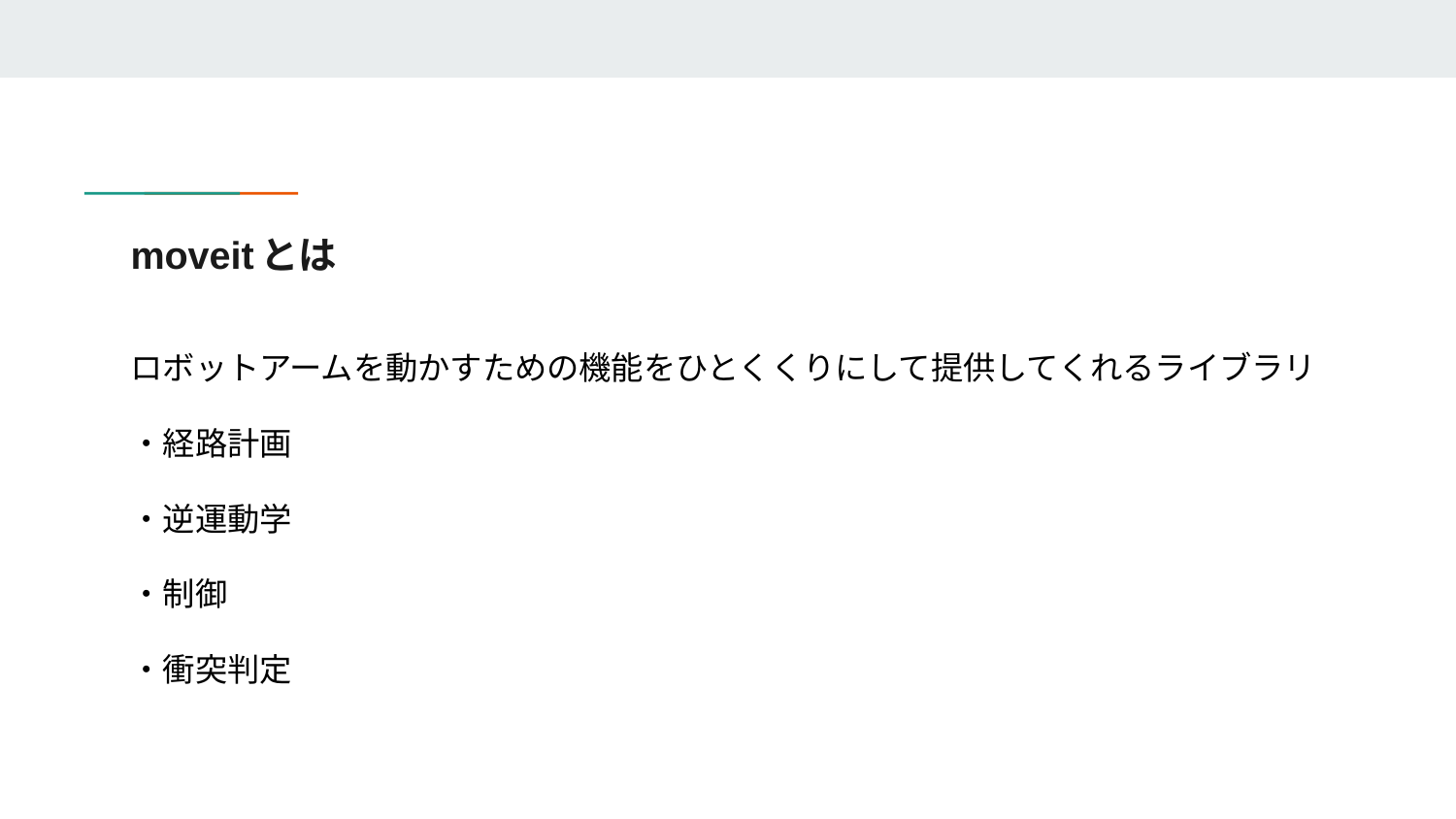

# moveitとは
ロボットアームを動かすための機能をひとくくりにして提供してくれるライブラリ
・経路計画
・逆運動学
・制御
・衝突判定